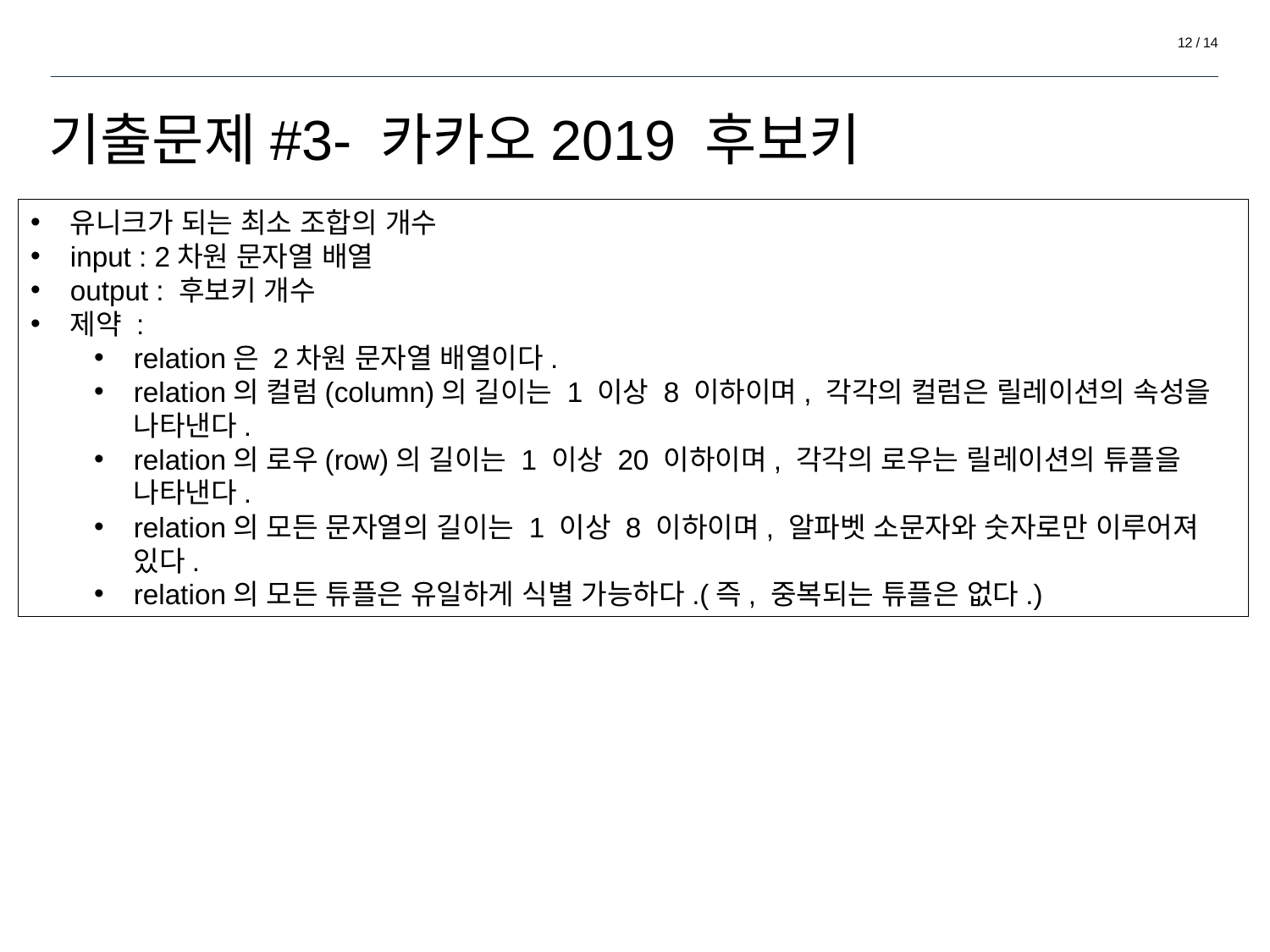

12 / 14
# 기출문제#3- 카카오2019 후보키
유니크가 되는 최소 조합의 개수
input : 2차원 문자열 배열
output : 후보키 개수
제약 :
relation은 2차원 문자열 배열이다.
relation의 컬럼(column)의 길이는 1 이상 8 이하이며, 각각의 컬럼은 릴레이션의 속성을 나타낸다.
relation의 로우(row)의 길이는 1 이상 20 이하이며, 각각의 로우는 릴레이션의 튜플을 나타낸다.
relation의 모든 문자열의 길이는 1 이상 8 이하이며, 알파벳 소문자와 숫자로만 이루어져 있다.
relation의 모든 튜플은 유일하게 식별 가능하다.(즉, 중복되는 튜플은 없다.)